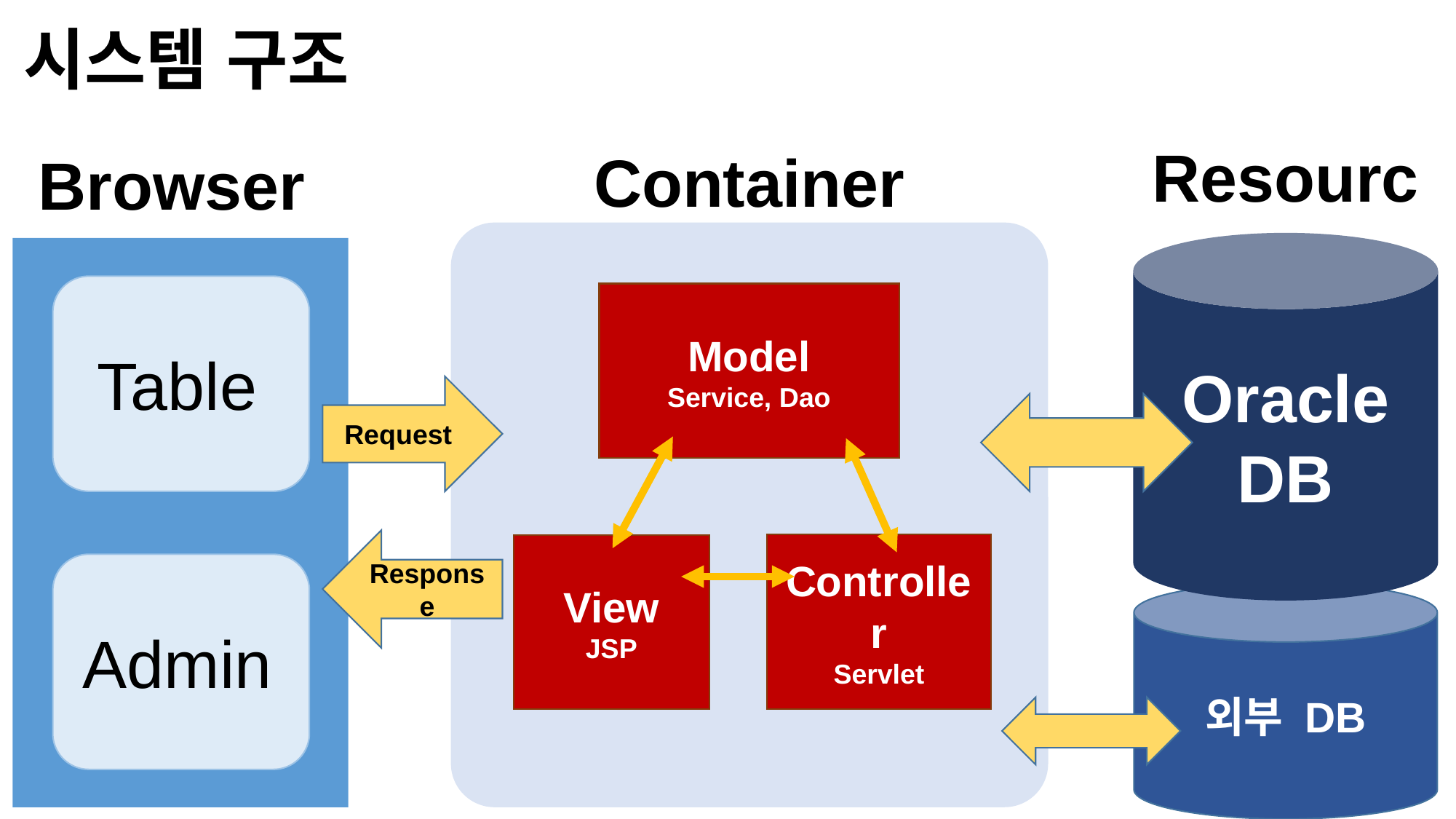

시스템 구조
Resource
Oracle
DB
Browser

Table
Admin
Container

Model
Service, Dao
Controller
Servlet
View
JSP
Request

Response
외부 DB